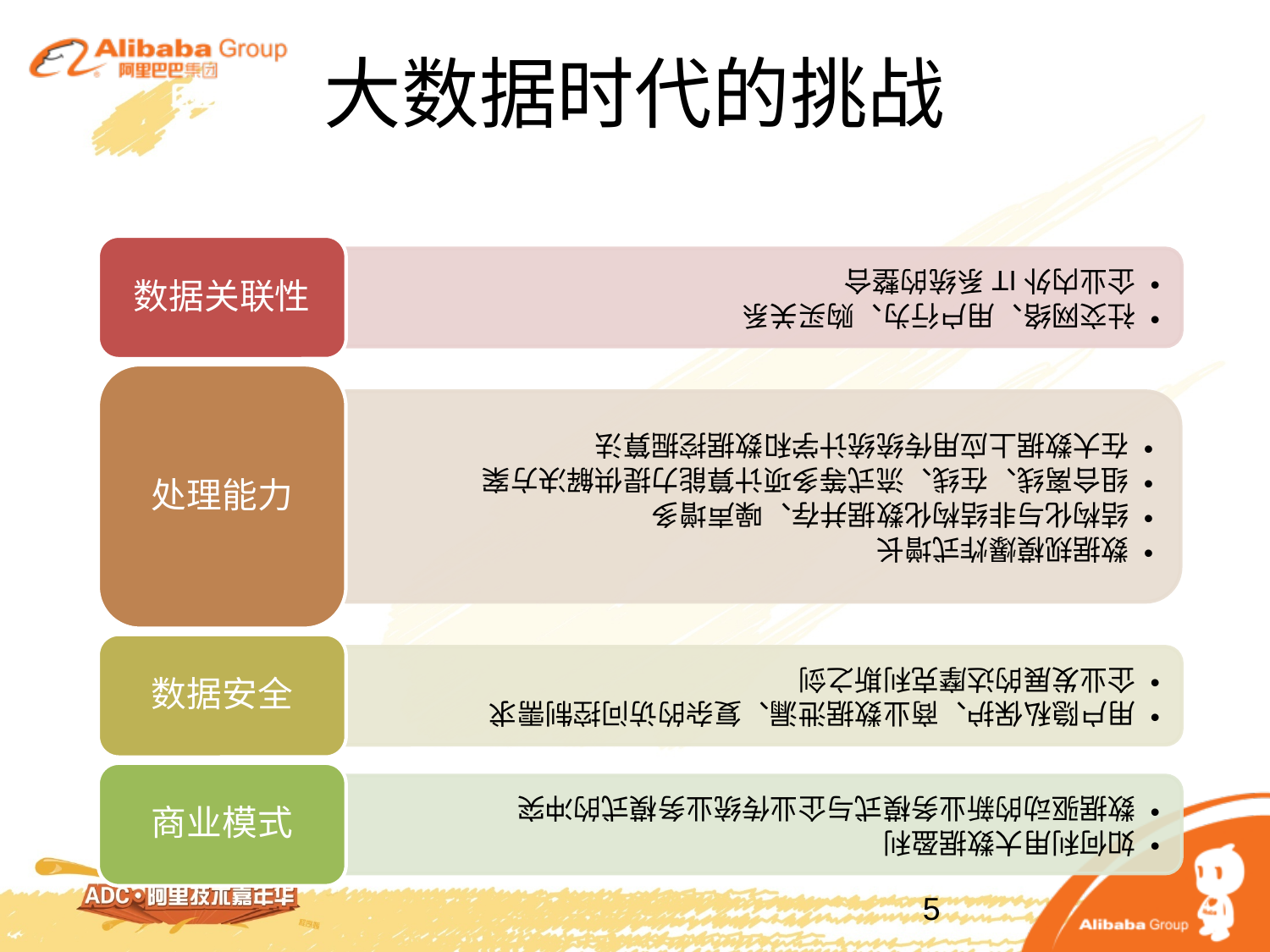

# 大数据时代的挑战
社交网络、用户行为、购买关系
企业内外IT系统的整合
数据关联性
数据规模爆炸式增长
结构化与非结构化数据并存、噪声增多
组合离线、在线、流式等多项计算能力提供解决方案
在大数据上应用传统统计学和数据挖掘算法
处理能力
用户隐私保护、商业数据泄漏、复杂的访问控制需求
企业发展的达摩克利斯之剑
数据安全
如何利用大数据盈利
数据驱动的新业务模式与企业传统业务模式的冲突
商业模式
5